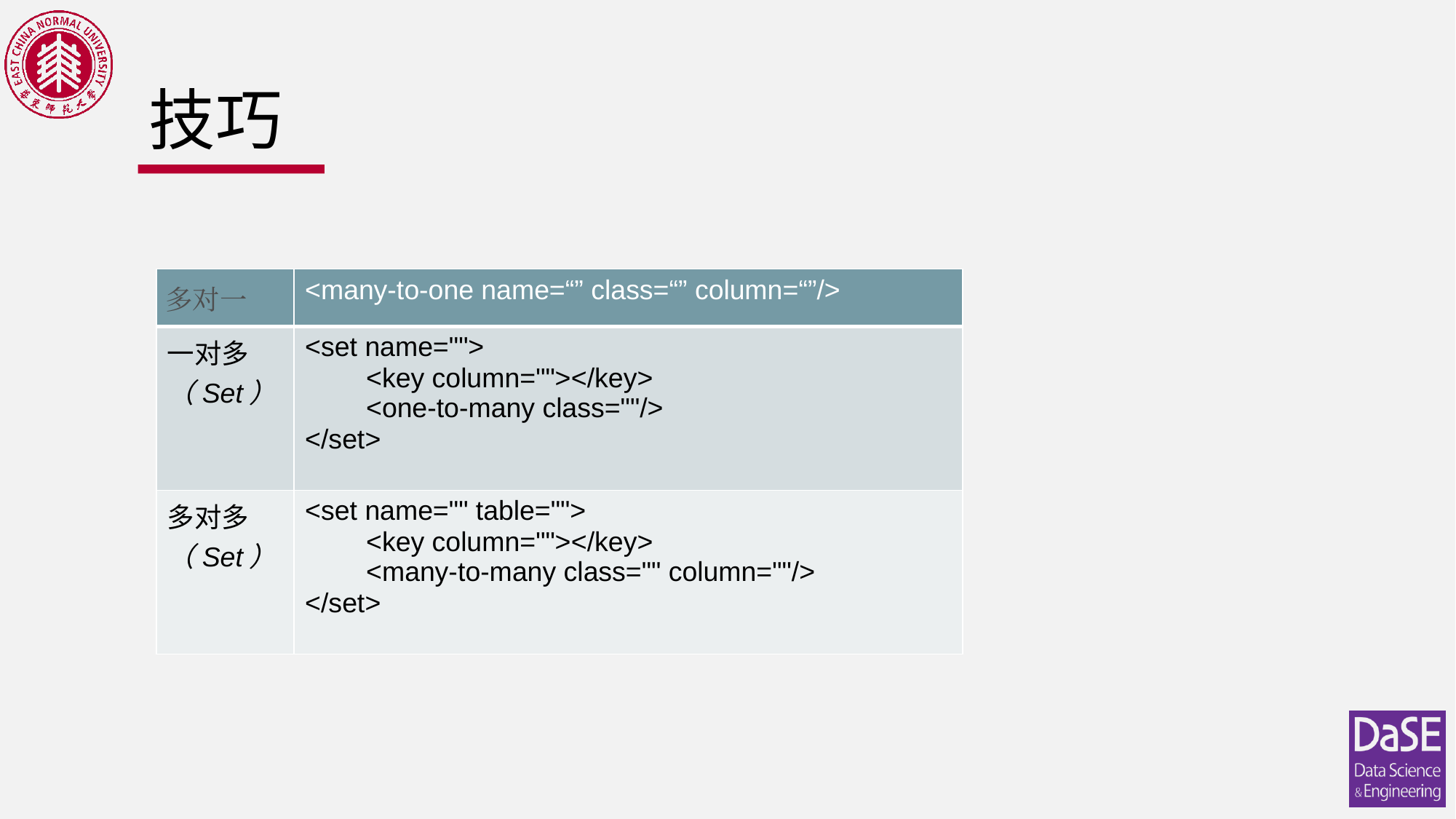

# 技巧
| 多对一 | <many-to-one name=“” class=“” column=“”/> |
| --- | --- |
| 一对多（Set） | <set name="">         <key column=""></key>         <one-to-many class=""/> </set> |
| 多对多（Set） | <set name="" table="">         <key column=""></key>         <many-to-many class="" column=""/> </set> |